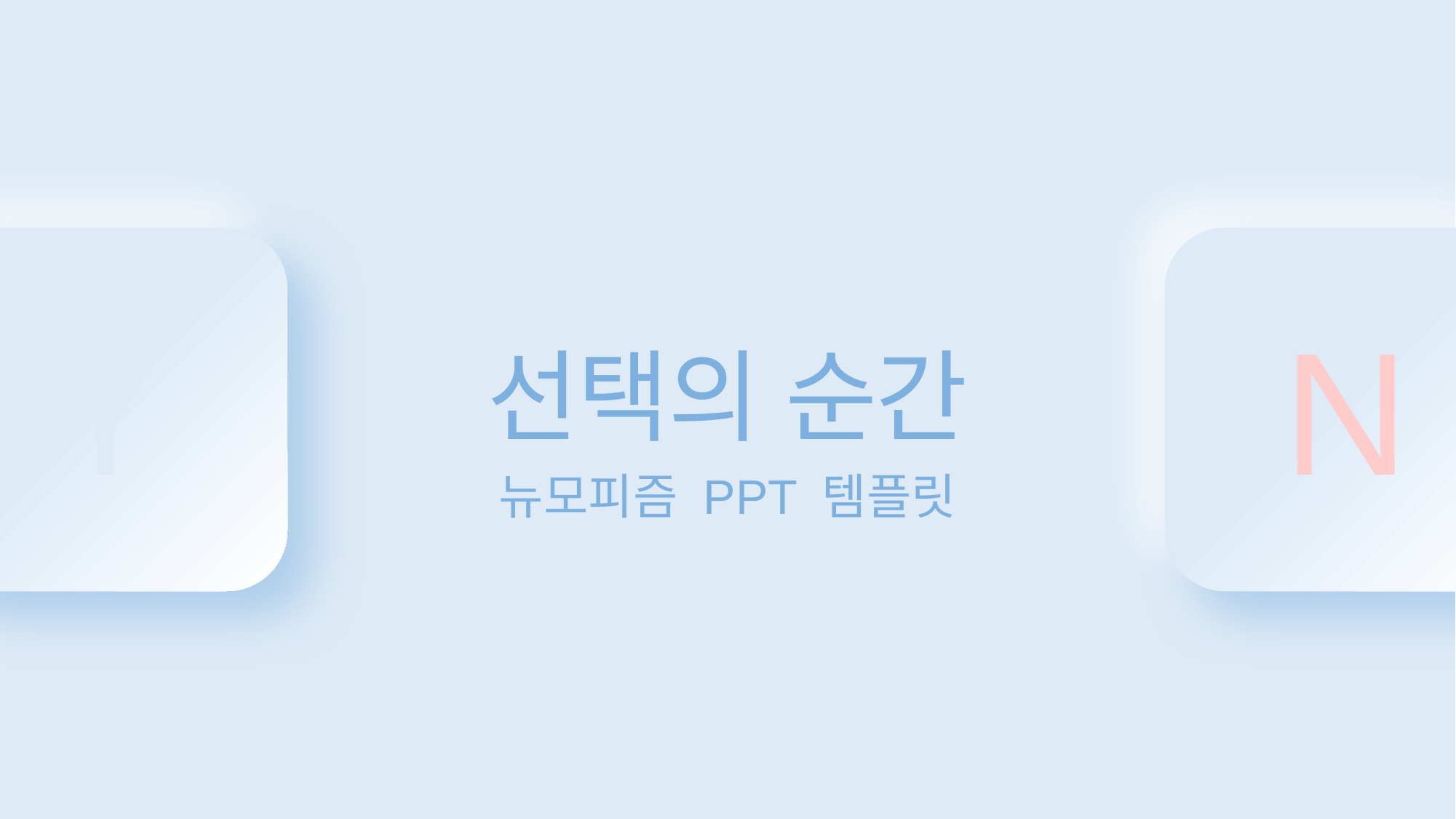

Y

N
선택의 순간
뉴모피즘 PPT 템플릿